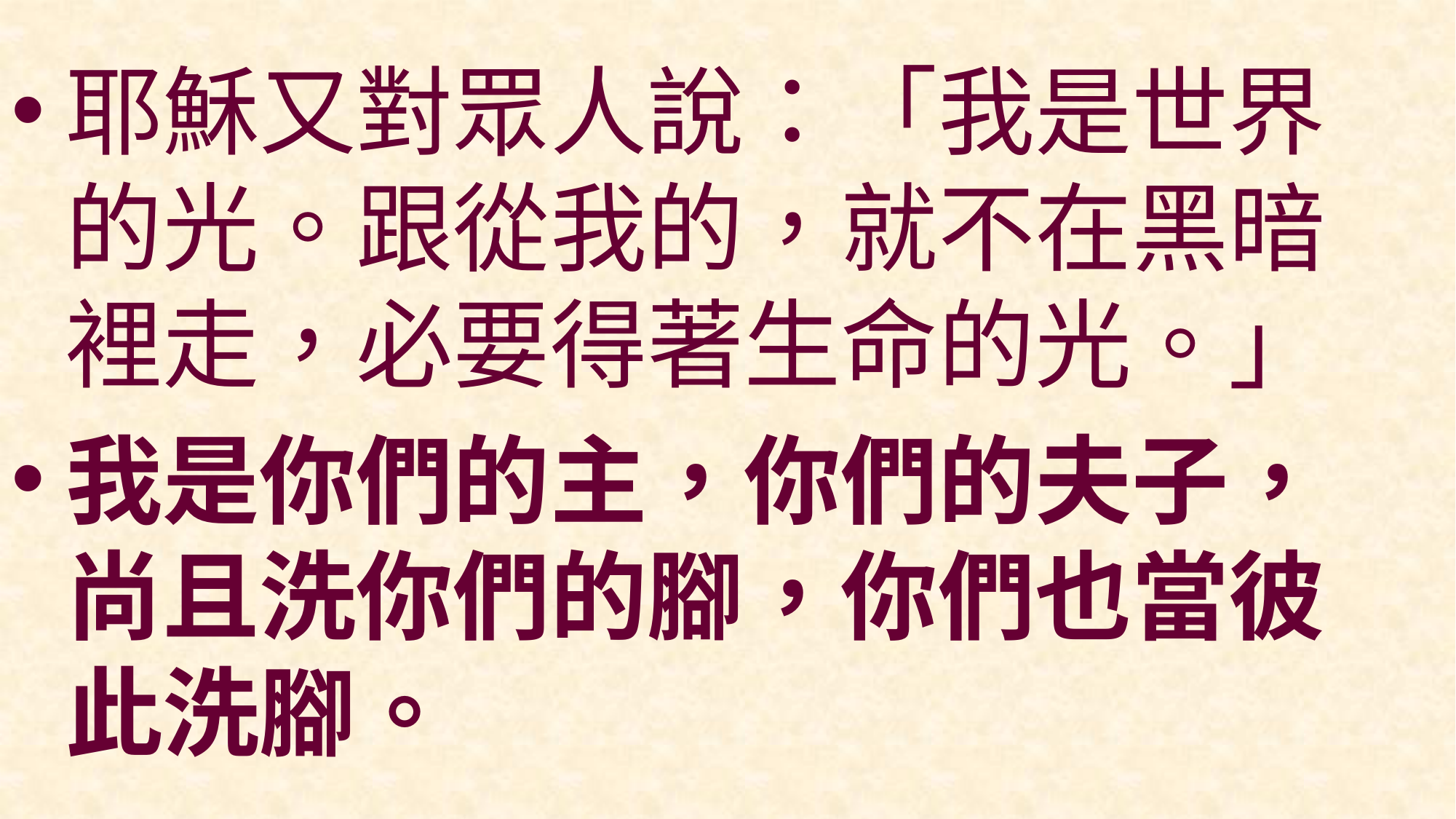

耶穌又對眾人說：「我是世界的光。跟從我的，就不在黑暗裡走，必要得著生命的光。」
我是你們的主，你們的夫子，尚且洗你們的腳，你們也當彼此洗腳。